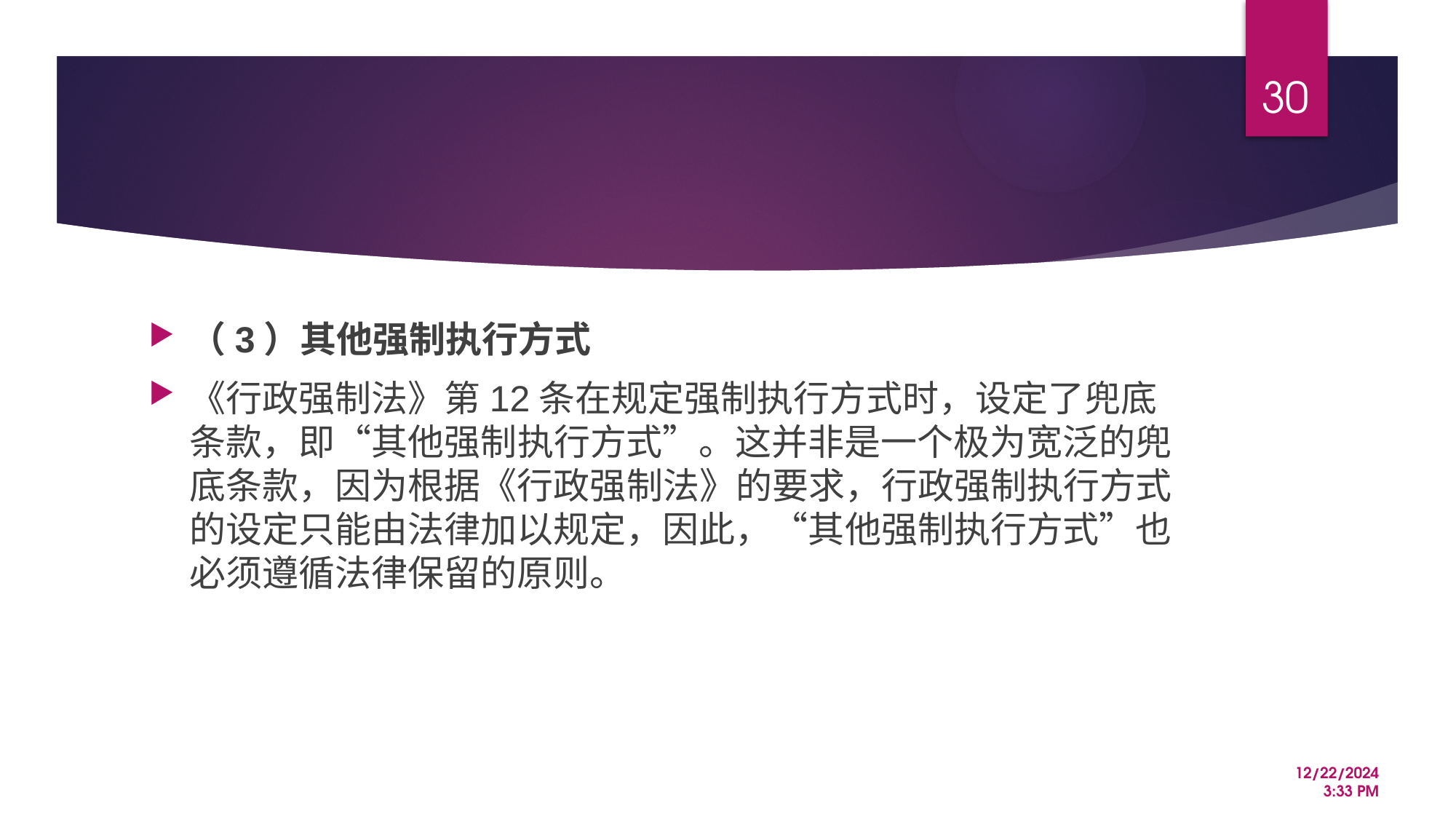

30
#
（3）其他强制执行方式
《行政强制法》第12条在规定强制执行方式时，设定了兜底条款，即“其他强制执行方式”。这并非是一个极为宽泛的兜底条款，因为根据《行政强制法》的要求，行政强制执行方式的设定只能由法律加以规定，因此，“其他强制执行方式”也必须遵循法律保留的原则。
12/22/2024 3:33 PM